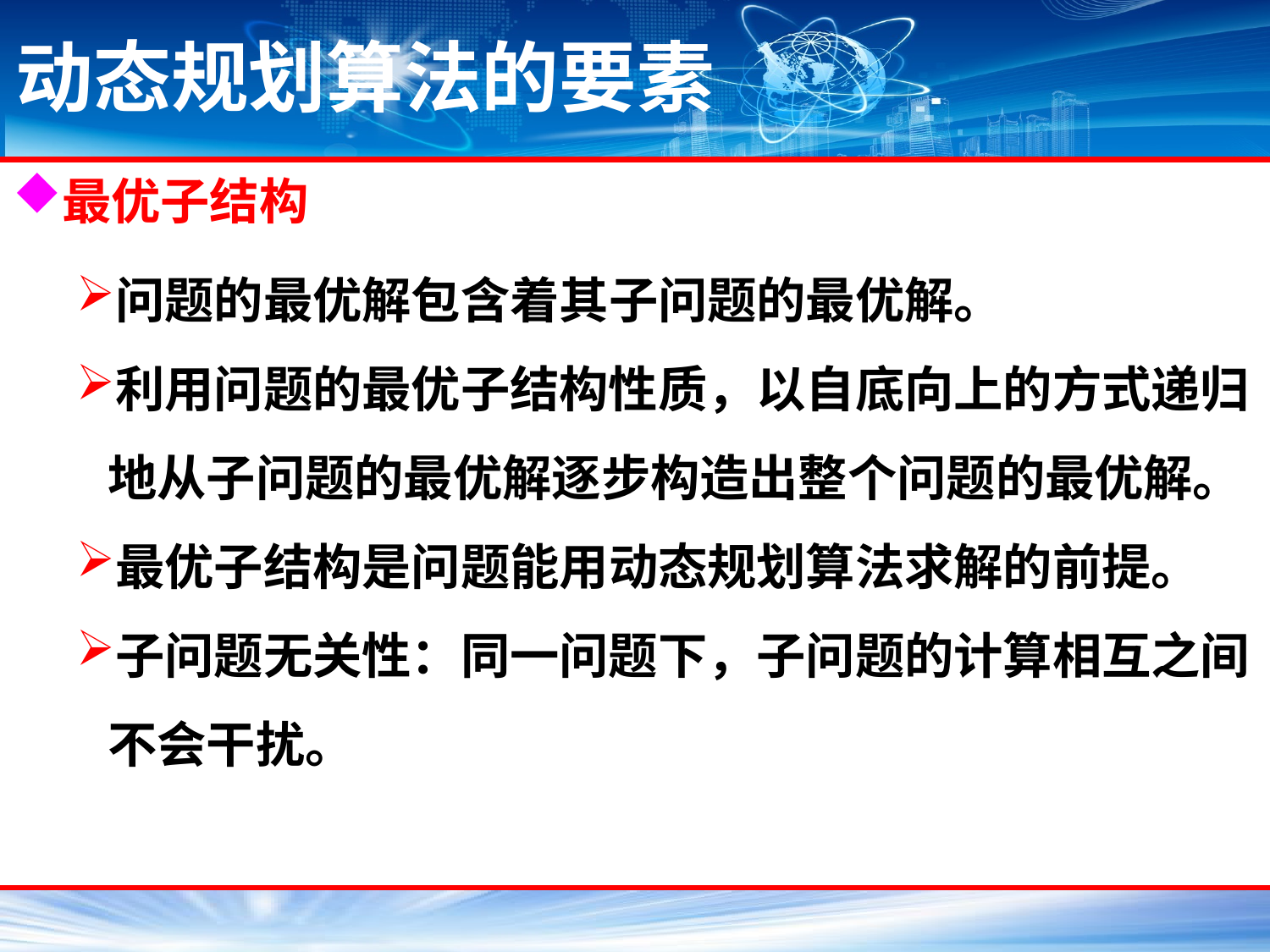

# 动态规划算法的要素
最优子结构
问题的最优解包含着其子问题的最优解。
利用问题的最优子结构性质，以自底向上的方式递归地从子问题的最优解逐步构造出整个问题的最优解。
最优子结构是问题能用动态规划算法求解的前提。
子问题无关性：同一问题下，子问题的计算相互之间不会干扰。